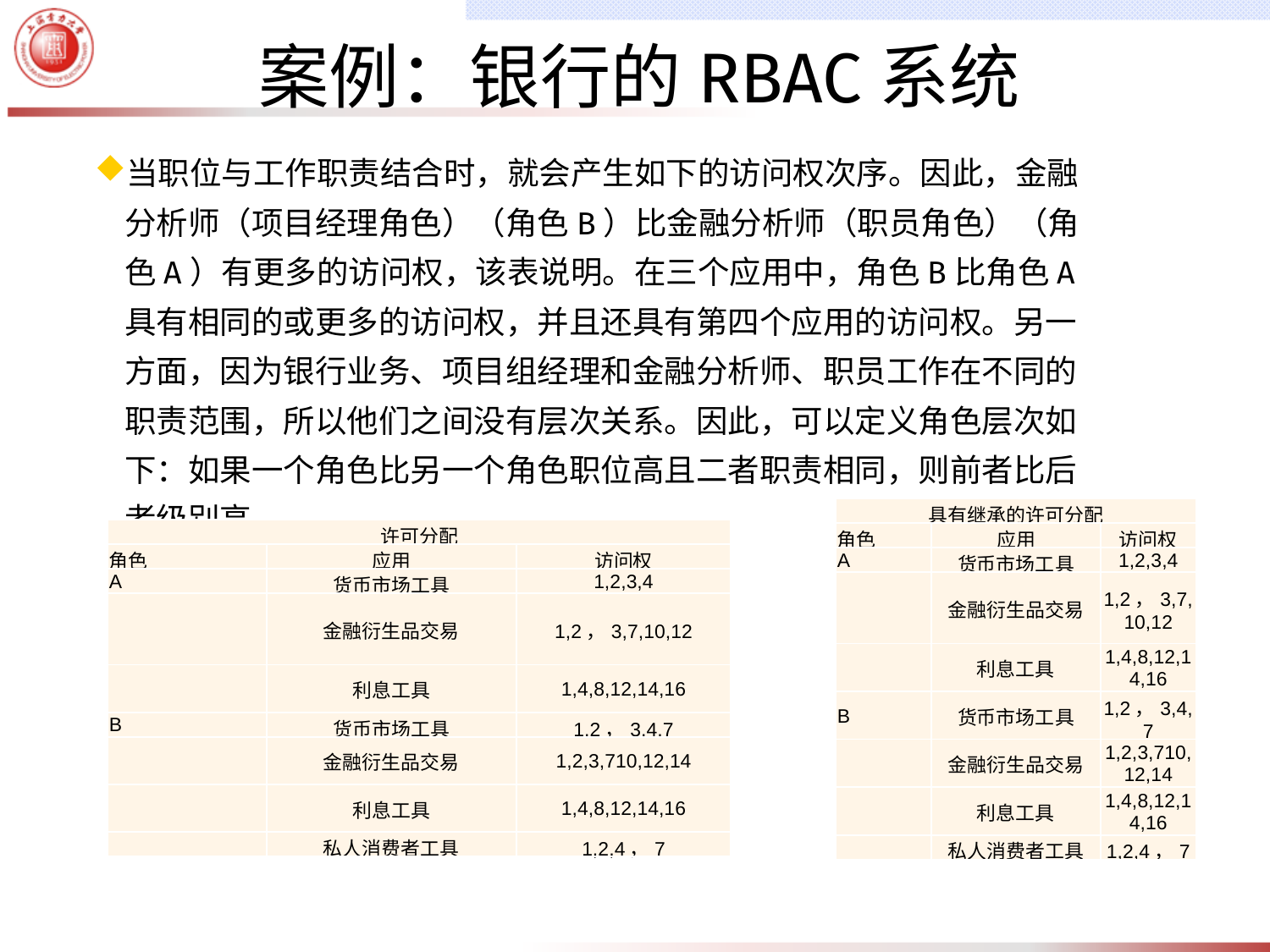

案例：银行的RBAC系统
当职位与工作职责结合时，就会产生如下的访问权次序。因此，金融分析师（项目经理角色）（角色B）比金融分析师（职员角色）（角色A）有更多的访问权，该表说明。在三个应用中，角色B比角色A具有相同的或更多的访问权，并且还具有第四个应用的访问权。另一方面，因为银行业务、项目组经理和金融分析师、职员工作在不同的职责范围，所以他们之间没有层次关系。因此，可以定义角色层次如下：如果一个角色比另一个角色职位高且二者职责相同，则前者比后者级别高。
| 具有继承的许可分配 |  |  |
| --- | --- | --- |
| 角色 | 应用 | 访问权 |
| A | 货币市场工具 | 1,2,3,4 |
|  | 金融衍生品交易 | 1,2，3,7,10,12 |
|  | 利息工具 | 1,4,8,12,14,16 |
| B | 货币市场工具 | 1,2，3,4,7 |
|  | 金融衍生品交易 | 1,2,3,710,12,14 |
|  | 利息工具 | 1,4,8,12,14,16 |
|  | 私人消费者工具 | 1,2,4，7 |
| 许可分配 |  |  |
| --- | --- | --- |
| 角色 | 应用 | 访问权 |
| A | 货币市场工具 | 1,2,3,4 |
|  | 金融衍生品交易 | 1,2，3,7,10,12 |
|  | 利息工具 | 1,4,8,12,14,16 |
| B | 货币市场工具 | 1,2，3,4,7 |
|  | 金融衍生品交易 | 1,2,3,710,12,14 |
|  | 利息工具 | 1,4,8,12,14,16 |
|  | 私人消费者工具 | 1,2,4，7 |